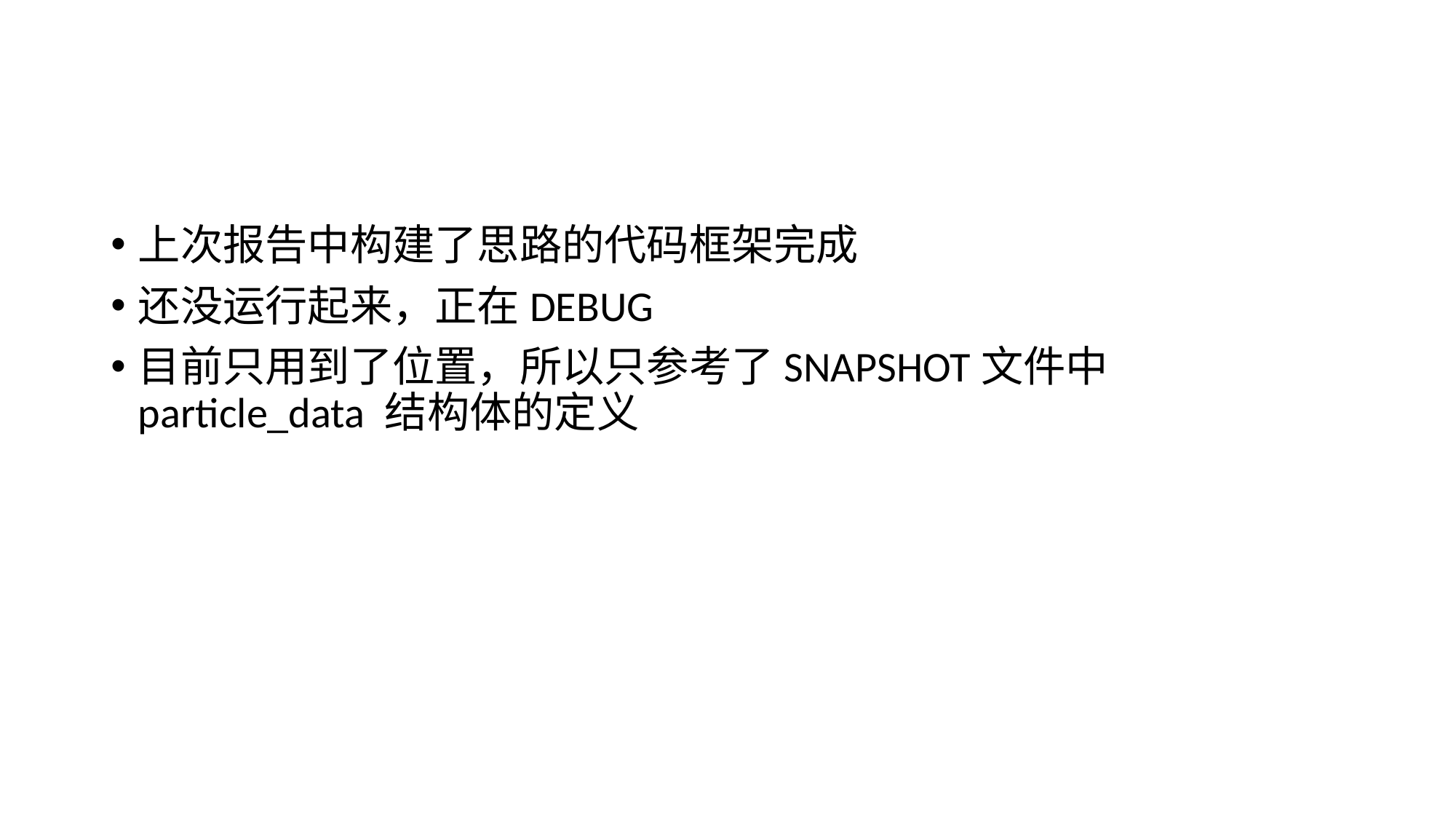

#
上次报告中构建了思路的代码框架完成
还没运行起来，正在DEBUG
目前只用到了位置，所以只参考了SNAPSHOT文件中particle_data 结构体的定义